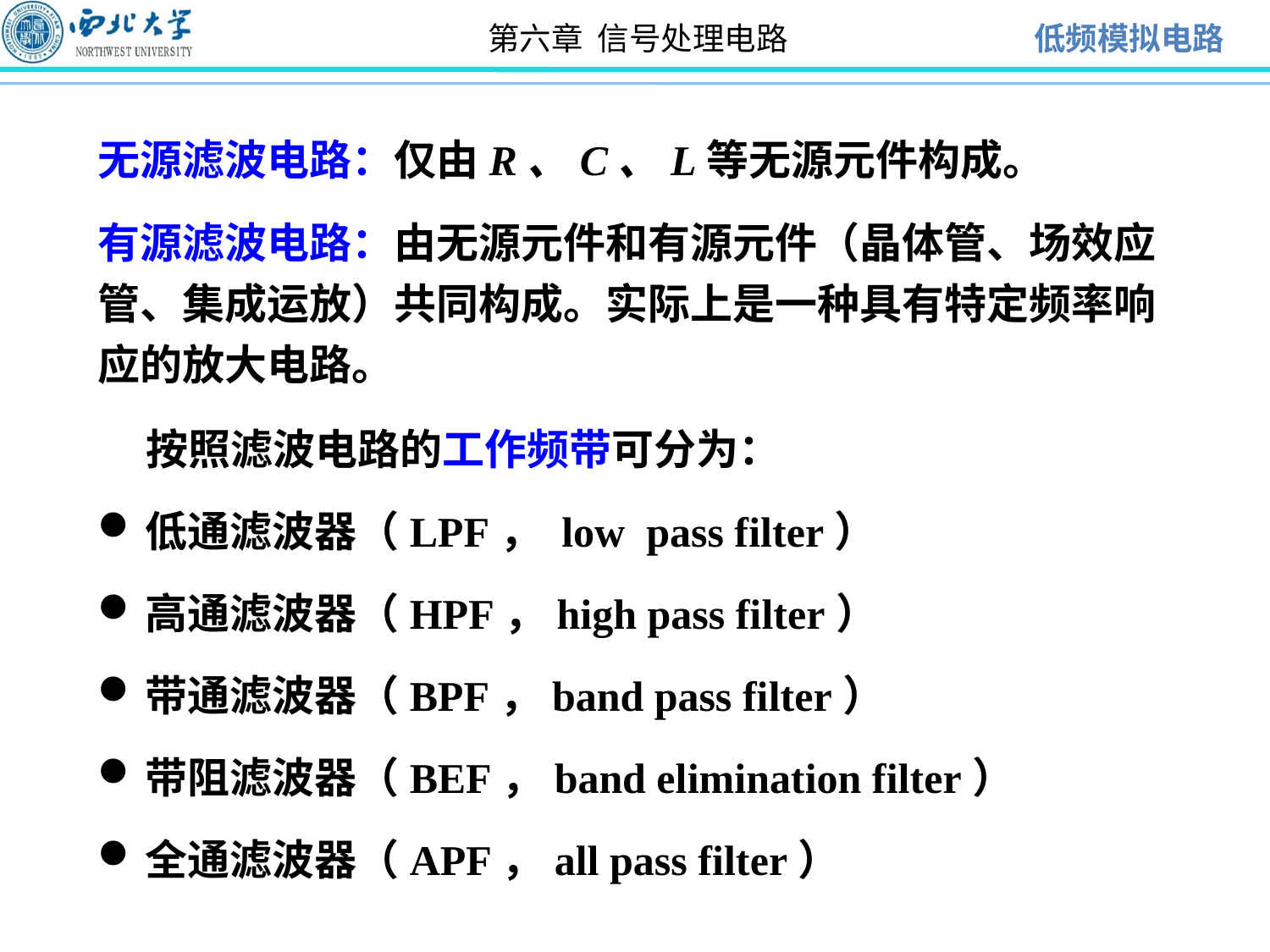

无源滤波电路：仅由R、C、L等无源元件构成。
有源滤波电路：由无源元件和有源元件（晶体管、场效应管、集成运放）共同构成。实际上是一种具有特定频率响应的放大电路。
    按照滤波电路的工作频带可分为：
低通滤波器（LPF， low  pass filter）
高通滤波器（HPF，high pass filter）
带通滤波器（BPF，band pass filter）
带阻滤波器（BEF，band elimination filter）
全通滤波器（APF，all pass filter）
27